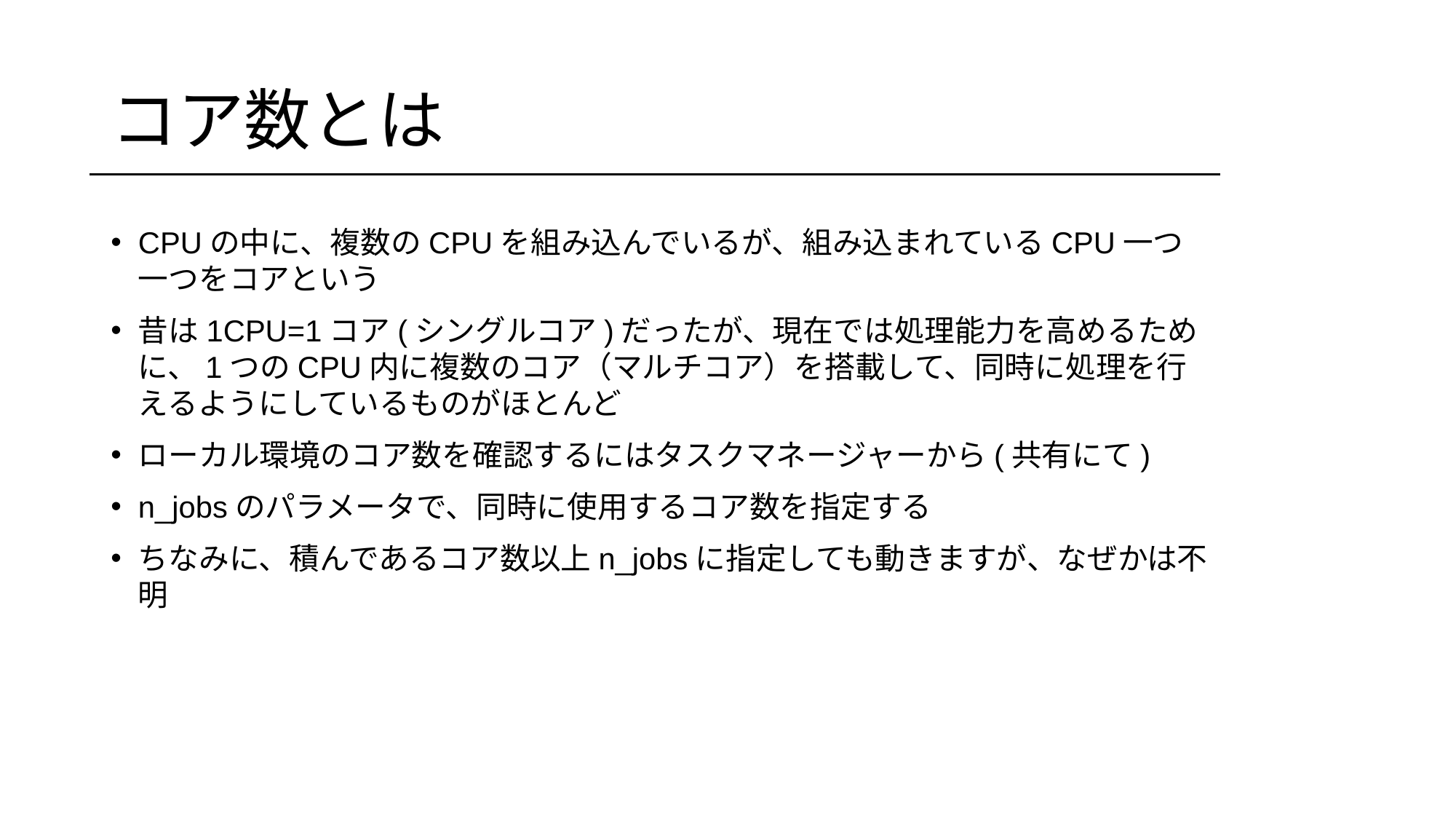

# コア数とは
CPUの中に、複数のCPUを組み込んでいるが、組み込まれているCPU一つ一つをコアという
昔は1CPU=1コア(シングルコア)だったが、現在では処理能力を高めるために、1つのCPU内に複数のコア（マルチコア）を搭載して、同時に処理を行えるようにしているものがほとんど
ローカル環境のコア数を確認するにはタスクマネージャーから(共有にて)
n_jobsのパラメータで、同時に使用するコア数を指定する
ちなみに、積んであるコア数以上n_jobsに指定しても動きますが、なぜかは不明